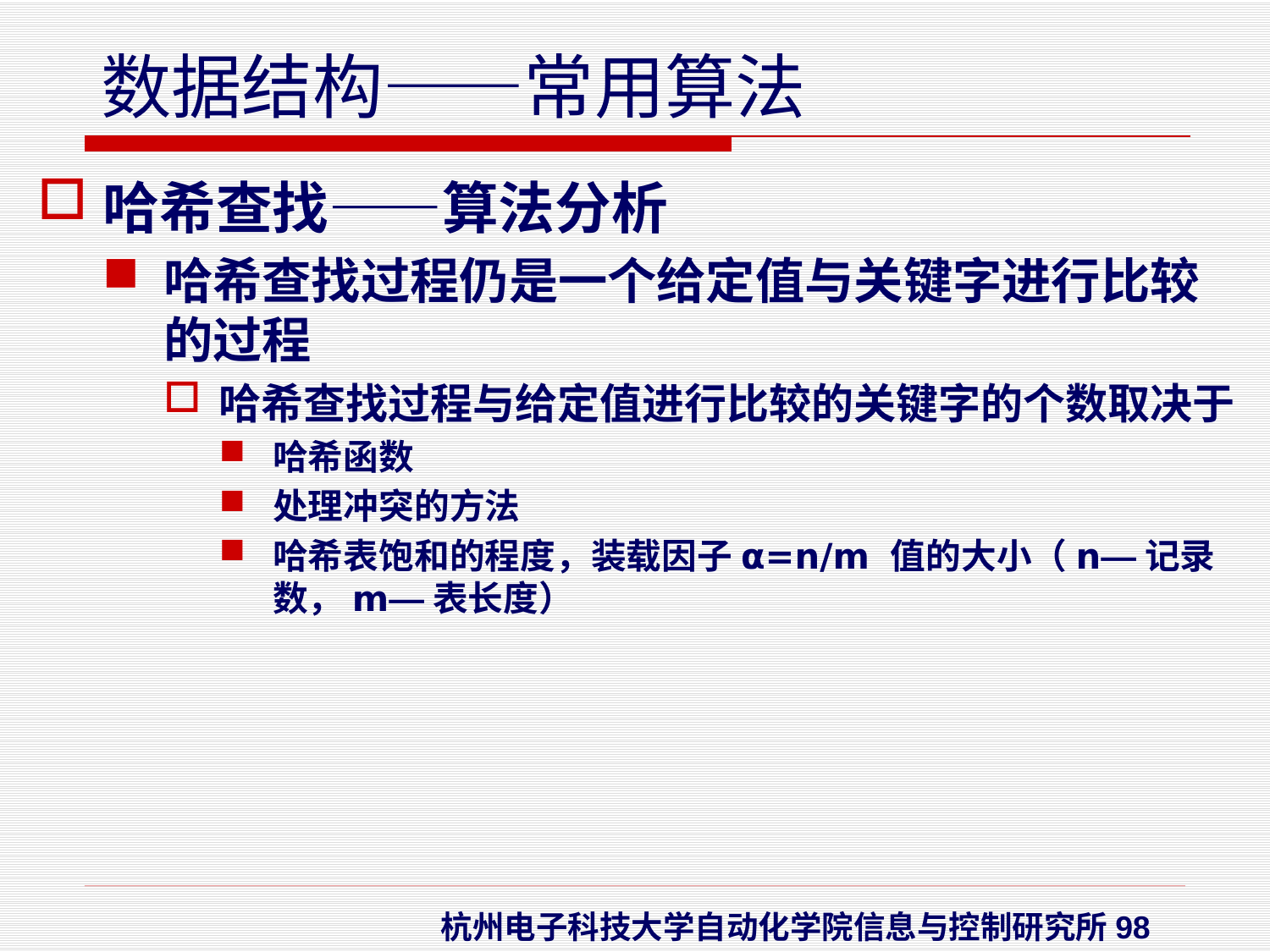

哈希查找——算法分析
哈希查找过程仍是一个给定值与关键字进行比较的过程
哈希查找过程与给定值进行比较的关键字的个数取决于
哈希函数
处理冲突的方法
哈希表饱和的程度，装载因子α=n/m 值的大小（n—记录数，m—表长度）